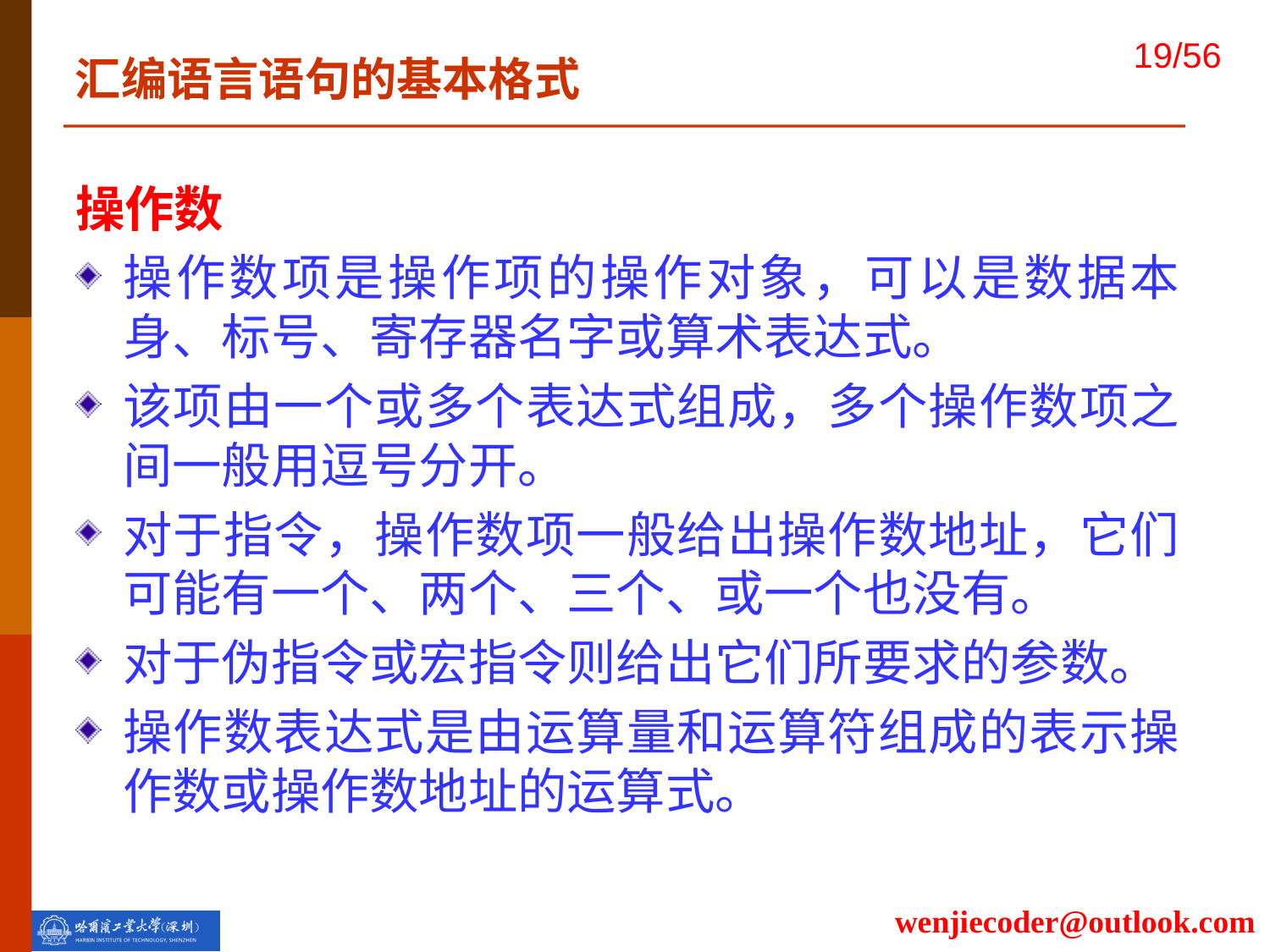

汇编语言语句的基本格式
操作数
操作数项是操作项的操作对象，可以是数据本身、标号、寄存器名字或算术表达式。
该项由一个或多个表达式组成，多个操作数项之间一般用逗号分开。
对于指令，操作数项一般给出操作数地址，它们可能有一个、两个、三个、或一个也没有。
对于伪指令或宏指令则给出它们所要求的参数。
操作数表达式是由运算量和运算符组成的表示操作数或操作数地址的运算式。